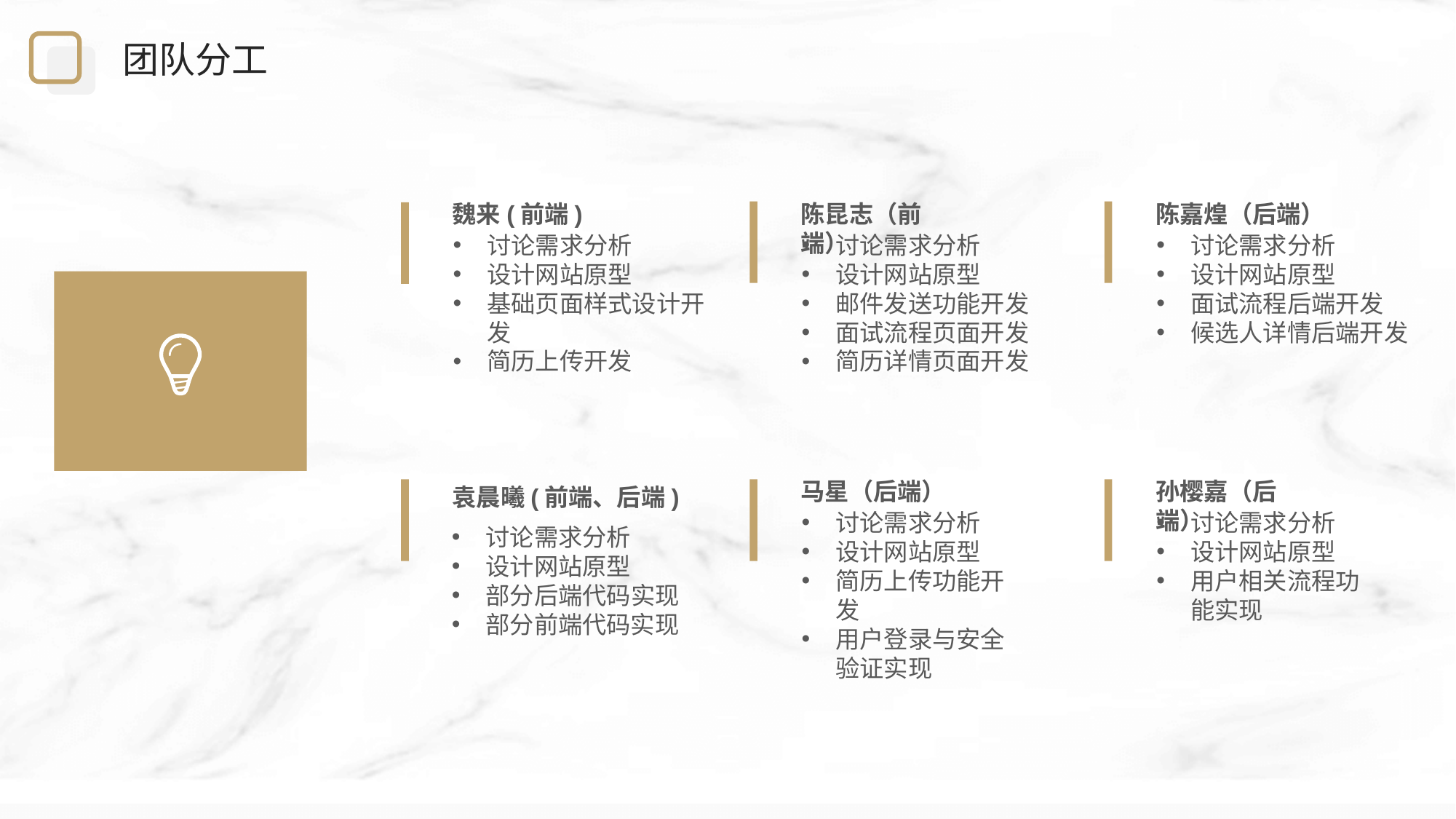

团队分工

魏来(前端)
陈昆志（前端）
陈嘉煌（后端）

讨论需求分析
设计网站原型
基础页面样式设计开发
简历上传开发
讨论需求分析
设计网站原型
邮件发送功能开发
面试流程页面开发
简历详情页面开发
讨论需求分析
设计网站原型
面试流程后端开发
候选人详情后端开发

马星（后端）
孙樱嘉（后端）
袁晨曦(前端、后端)

讨论需求分析
设计网站原型
简历上传功能开发
用户登录与安全验证实现
讨论需求分析
设计网站原型
用户相关流程功能实现
讨论需求分析
设计网站原型
部分后端代码实现
部分前端代码实现